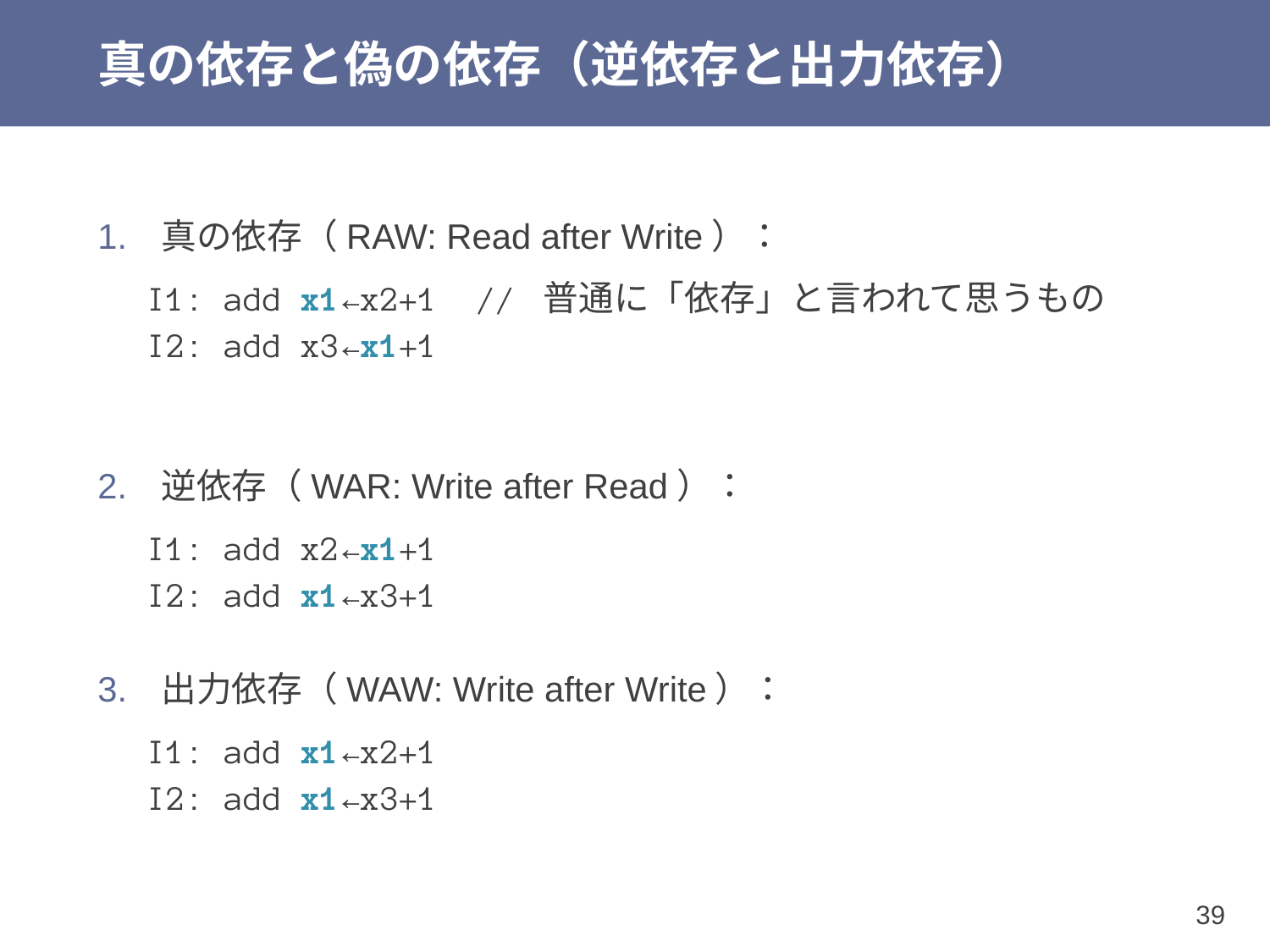

# 真の依存と偽の依存（逆依存と出力依存）
真の依存（RAW: Read after Write）：
I1: add x1←x2+1  // 普通に「依存」と言われて思うもの
I2: add x3←x1+1
逆依存（WAR: Write after Read）：
I1: add x2←x1+1
I2: add x1←x3+1
出力依存（WAW: Write after Write）：
I1: add x1←x2+1
I2: add x1←x3+1